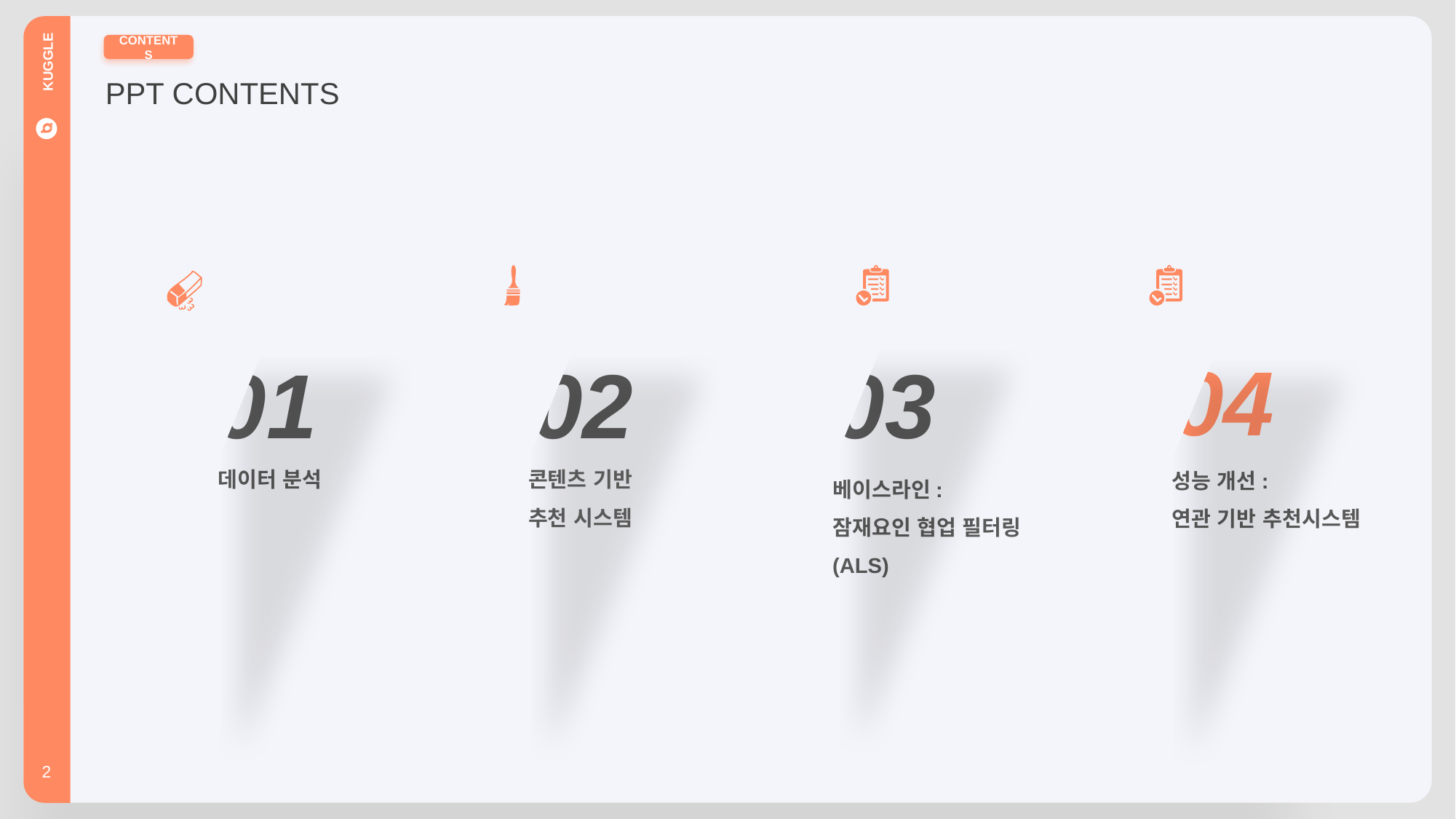

PPT CONTENTS
CONTENTS

03
베이스라인:
잠재요인 협업 필터링
(ALS)

01
데이터 분석

02
콘텐츠 기반
추천 시스템

04
성능 개선:
연관 기반 추천시스템

KUGGLE
2